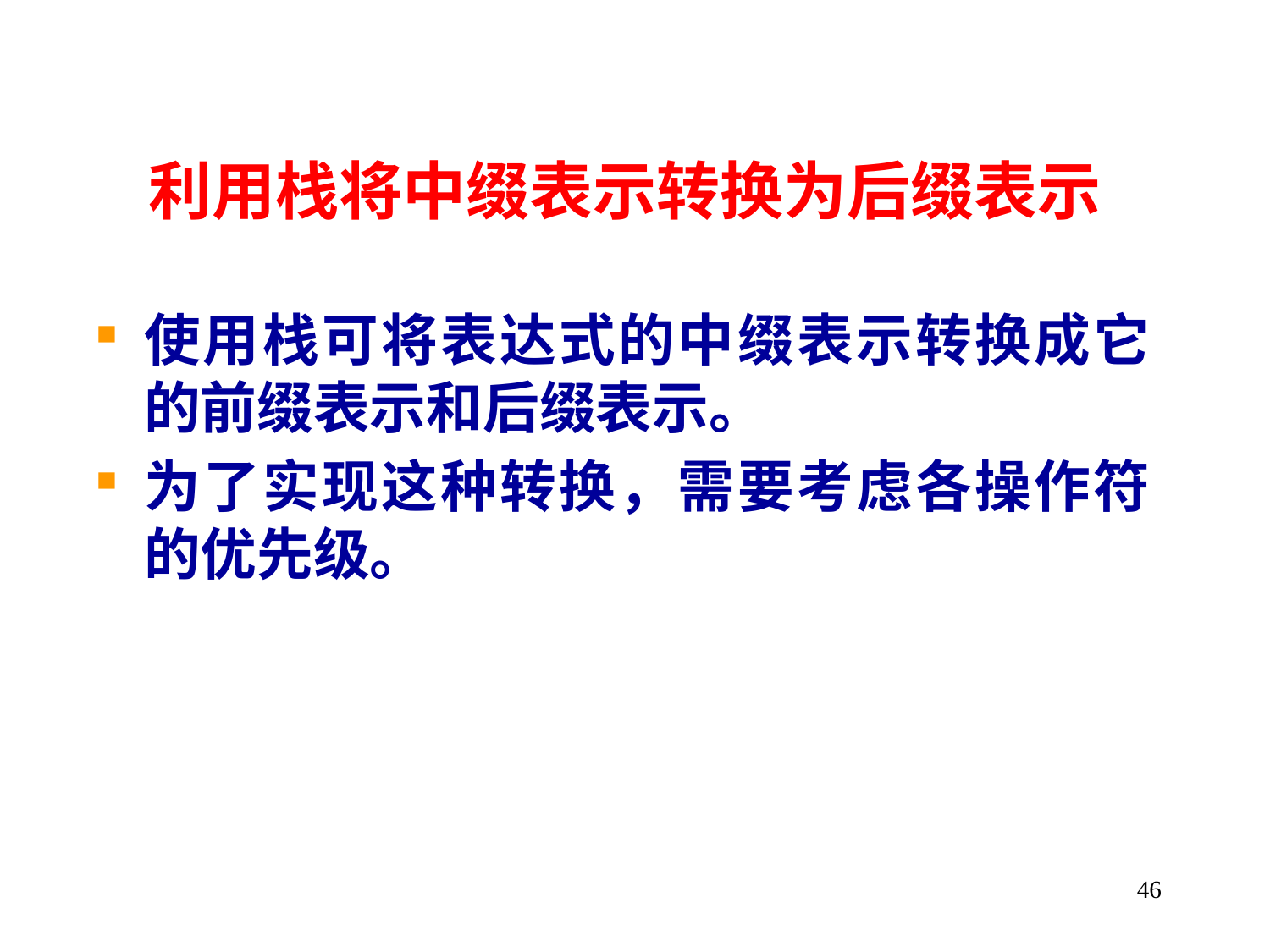

# 利用栈将中缀表示转换为后缀表示
使用栈可将表达式的中缀表示转换成它的前缀表示和后缀表示。
为了实现这种转换，需要考虑各操作符的优先级。
46